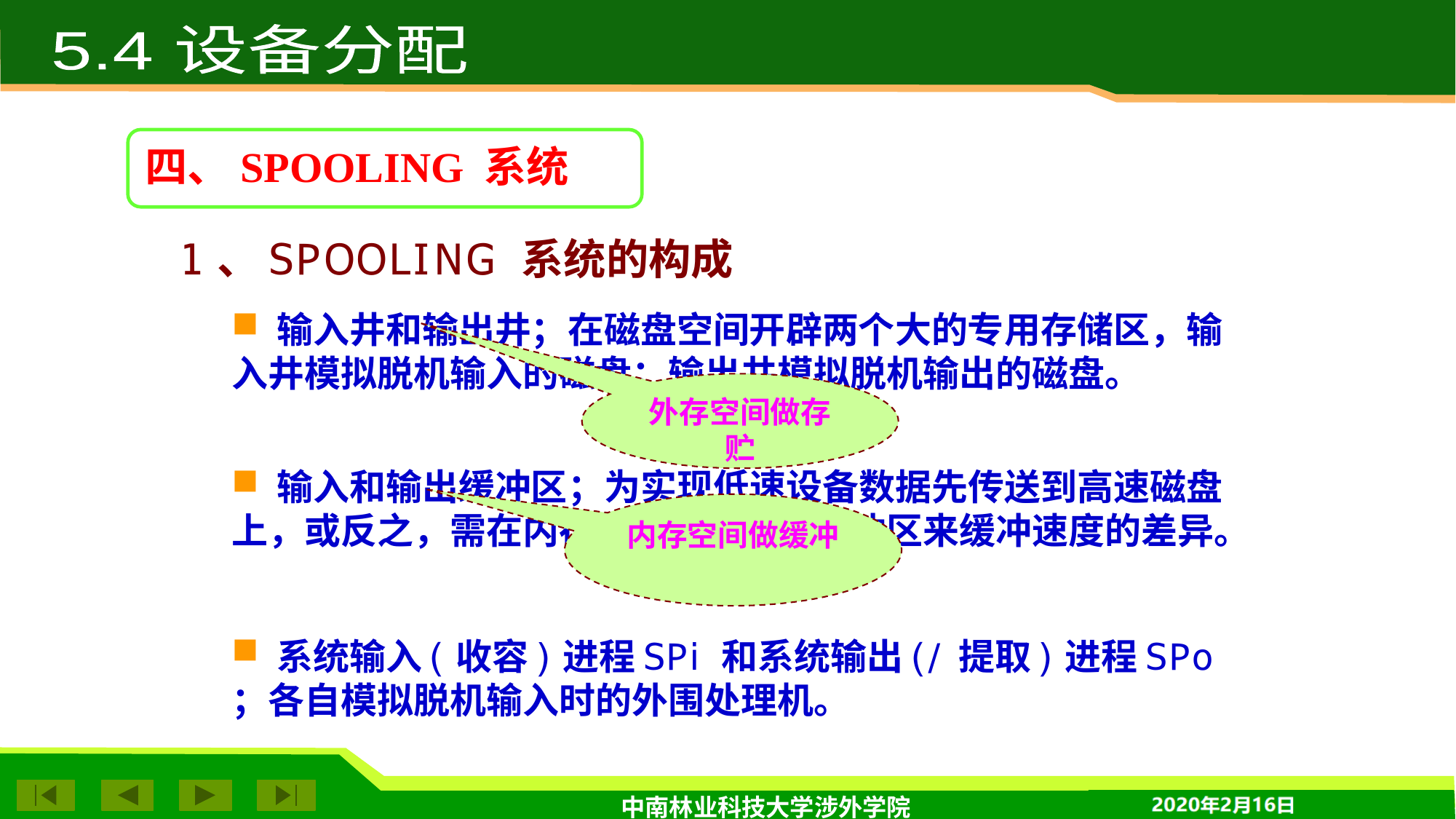

5.4 设备分配

四、SPOOLING 系统
1、SPOOLING 系统的构成
 输入井和输出井；在磁盘空间开辟两个大的专用存储区，输入井模拟脱机输入的磁盘；输出井模拟脱机输出的磁盘。

外存空间做存贮
 输入和输出缓冲区；为实现低速设备数据先传送到高速磁盘上，或反之，需在内存开辟两个数据缓冲区来缓冲速度的差异。
内存空间做缓冲
 系统输入(收容)进程SPi 和系统输出(/提取)进程SPo ；各自模拟脱机输入时的外围处理机。